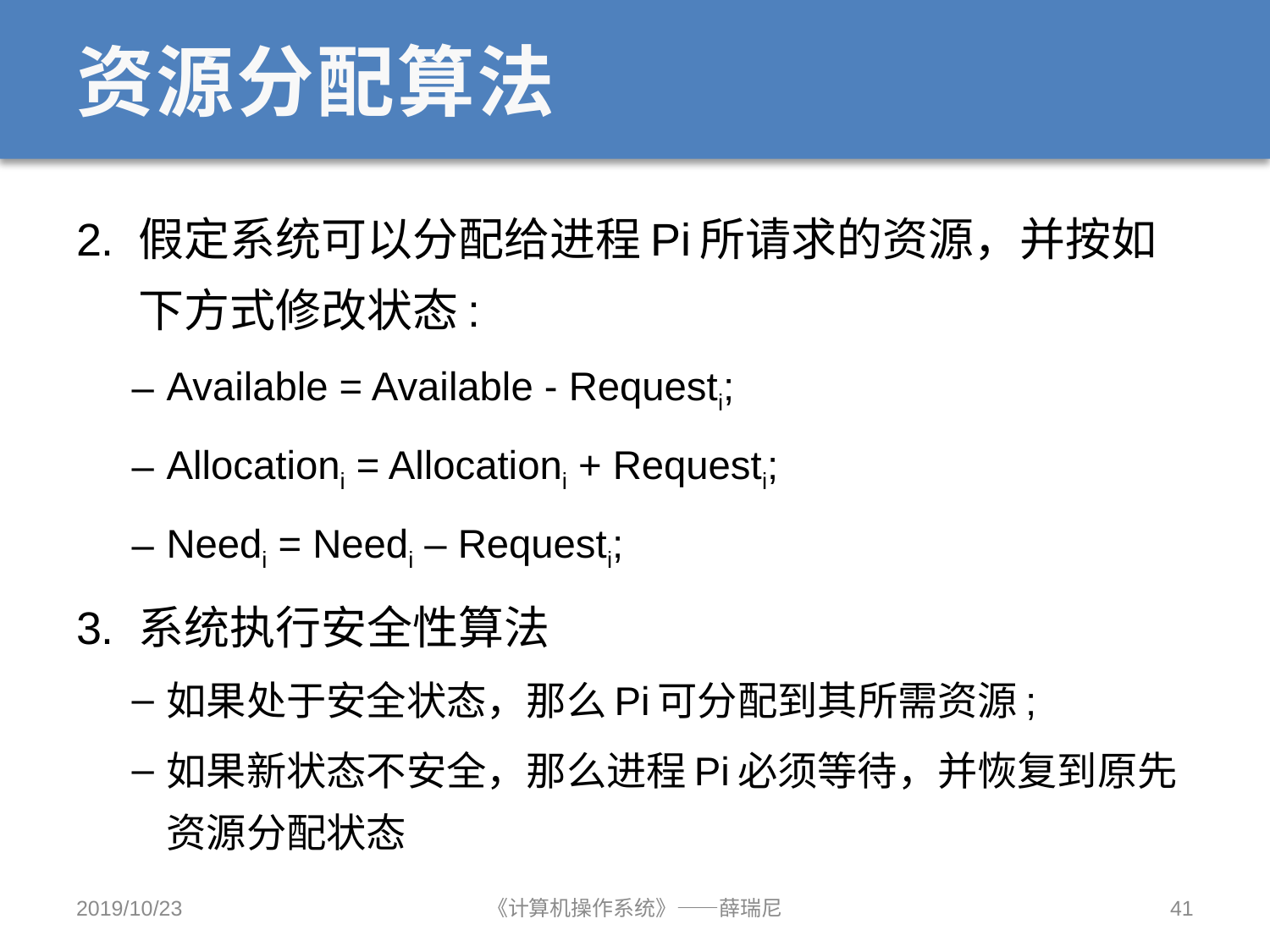

# 资源分配算法
假定系统可以分配给进程Pi所请求的资源，并按如下方式修改状态:
Available = Available - Requesti;
Allocationi = Allocationi + Requesti;
Needi = Needi – Requesti;
系统执行安全性算法
如果处于安全状态，那么Pi可分配到其所需资源;
如果新状态不安全，那么进程Pi必须等待，并恢复到原先资源分配状态

2019/10/23
《计算机操作系统》——薛瑞尼
41